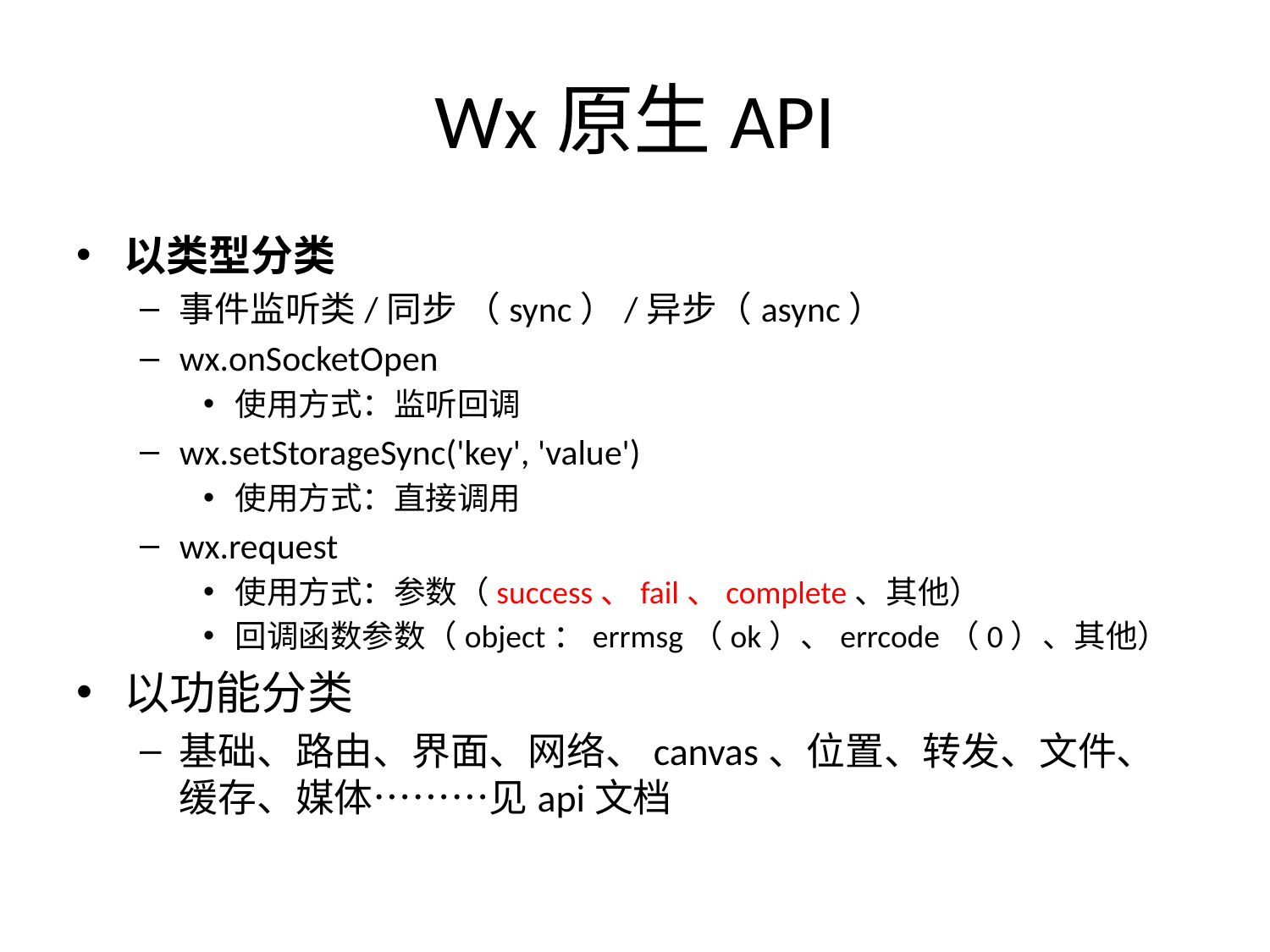

# Wx原生API
以类型分类
事件监听类/同步 （sync）/异步（async）
wx.onSocketOpen
使用方式：监听回调
wx.setStorageSync('key', 'value')
使用方式：直接调用
wx.request
使用方式：参数（success、fail、complete、其他）
回调函数参数（object：errmsg（ok）、errcode（0）、其他）
以功能分类
基础、路由、界面、网络、canvas、位置、转发、文件、缓存、媒体………见api文档